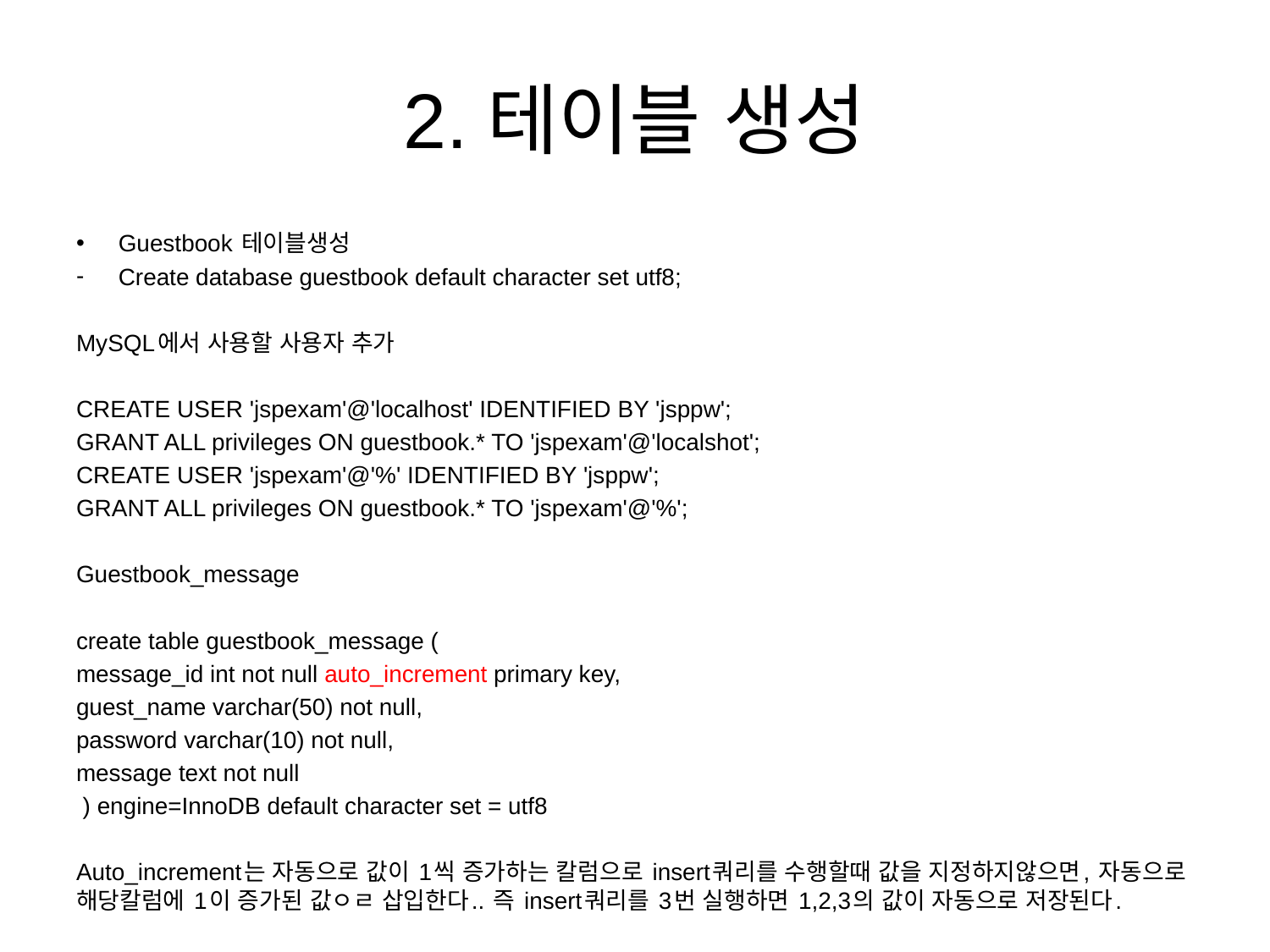

# 2.테이블 생성
Guestbook 테이블생성
Create database guestbook default character set utf8;

MySQL에서 사용할 사용자 추가

CREATE USER 'jspexam'@'localhost' IDENTIFIED BY 'jsppw';
GRANT ALL privileges ON guestbook.* TO 'jspexam'@'localshot';
CREATE USER 'jspexam'@'%' IDENTIFIED BY 'jsppw';
GRANT ALL privileges ON guestbook.* TO 'jspexam'@'%';

Guestbook_message

create table guestbook_message (
message_id int not null auto_increment primary key,
guest_name varchar(50) not null,
password varchar(10) not null,
message text not null
 ) engine=InnoDB default character set = utf8

Auto_increment는 자동으로 값이 1씩 증가하는 칼럼으로 insert쿼리를 수행할때 값을 지정하지않으면, 자동으로 해당칼럼에 1이 증가된 값ㅇㄹ 삽입한다.. 즉 insert쿼리를 3번 실행하면 1,2,3의 값이 자동으로 저장된다.